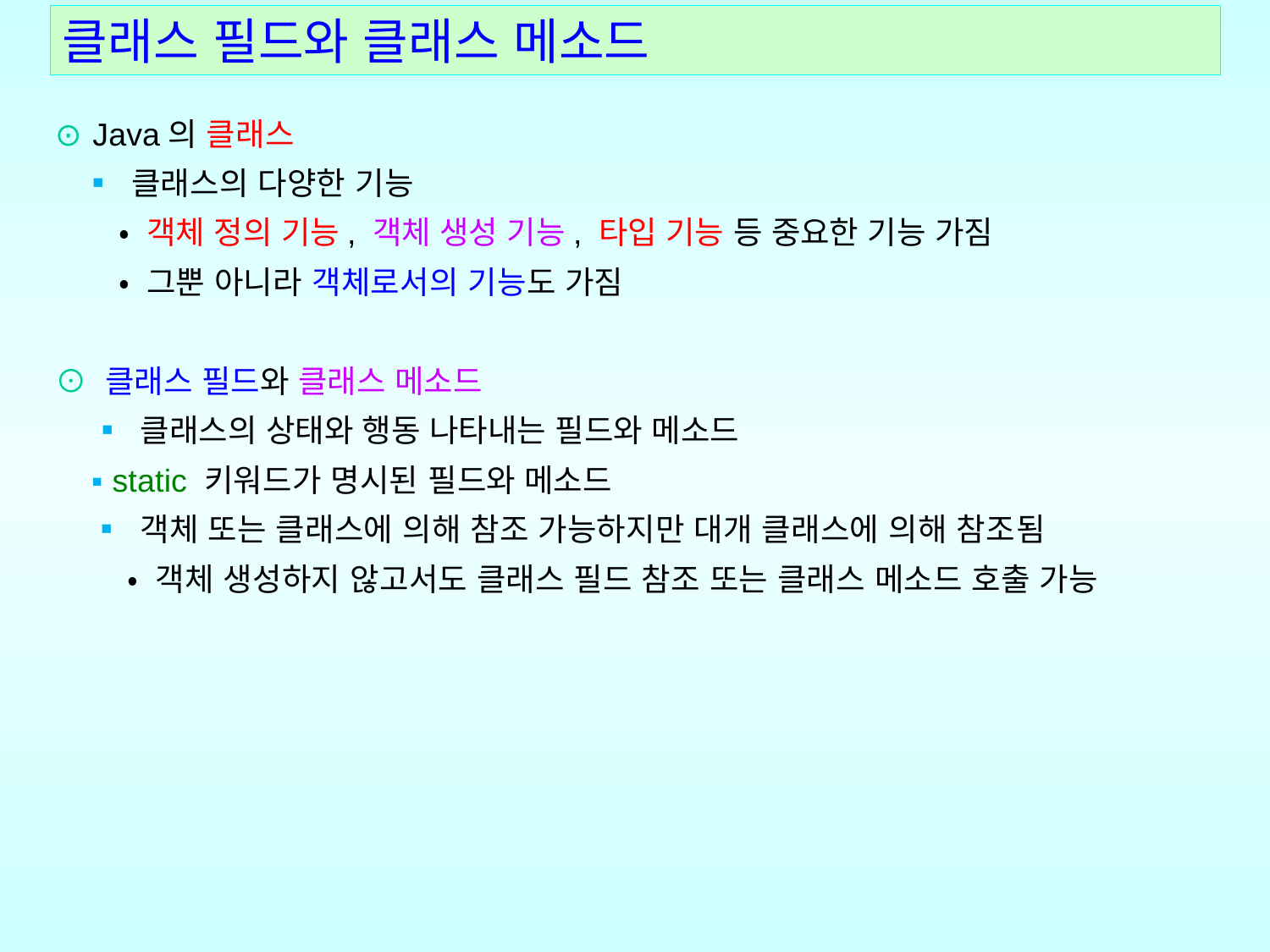

# 클래스 필드와 클래스 메소드
⊙ Java의 클래스
   ▪ 클래스의 다양한 기능
       • 객체 정의 기능, 객체 생성 기능, 타입 기능 등 중요한 기능 가짐
       • 그뿐 아니라 객체로서의 기능도 가짐

⊙ 클래스 필드와 클래스 메소드
    ▪ 클래스의 상태와 행동 나타내는 필드와 메소드
    ▪ static 키워드가 명시된 필드와 메소드
    ▪ 객체 또는 클래스에 의해 참조 가능하지만 대개 클래스에 의해 참조됨
        • 객체 생성하지 않고서도 클래스 필드 참조 또는 클래스 메소드 호출 가능